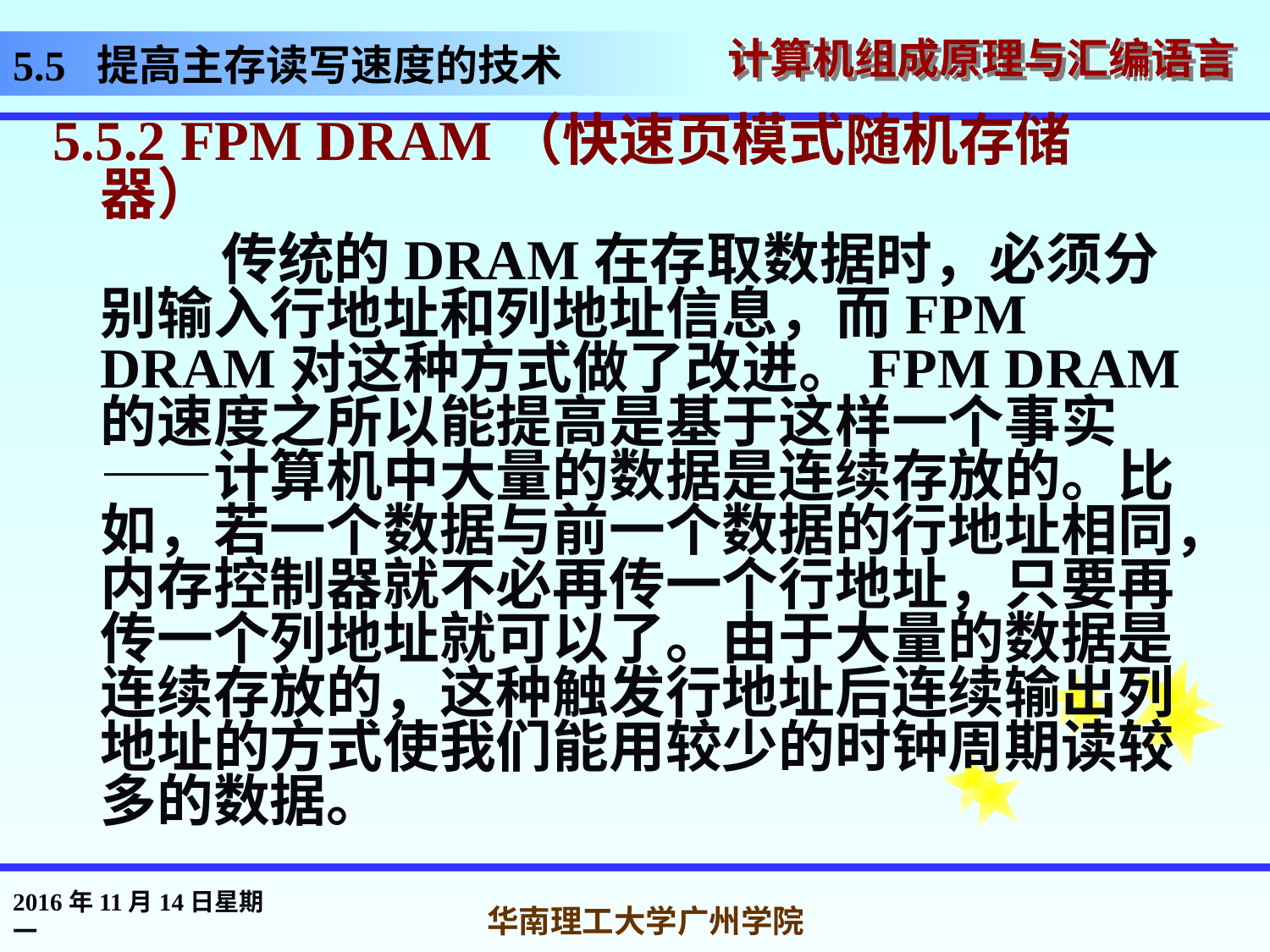

# 5.5  提高主存读写速度的技术
5.5.2 FPM DRAM（快速页模式随机存储器）
            传统的DRAM在存取数据时，必须分别输入行地址和列地址信息，而FPM DRAM对这种方式做了改进。FPM DRAM的速度之所以能提高是基于这样一个事实——计算机中大量的数据是连续存放的。比如，若一个数据与前一个数据的行地址相同，内存控制器就不必再传一个行地址，只要再传一个列地址就可以了。由于大量的数据是连续存放的，这种触发行地址后连续输出列地址的方式使我们能用较少的时钟周期读较多的数据。
2016年11月14日星期一
华南理工大学广州学院